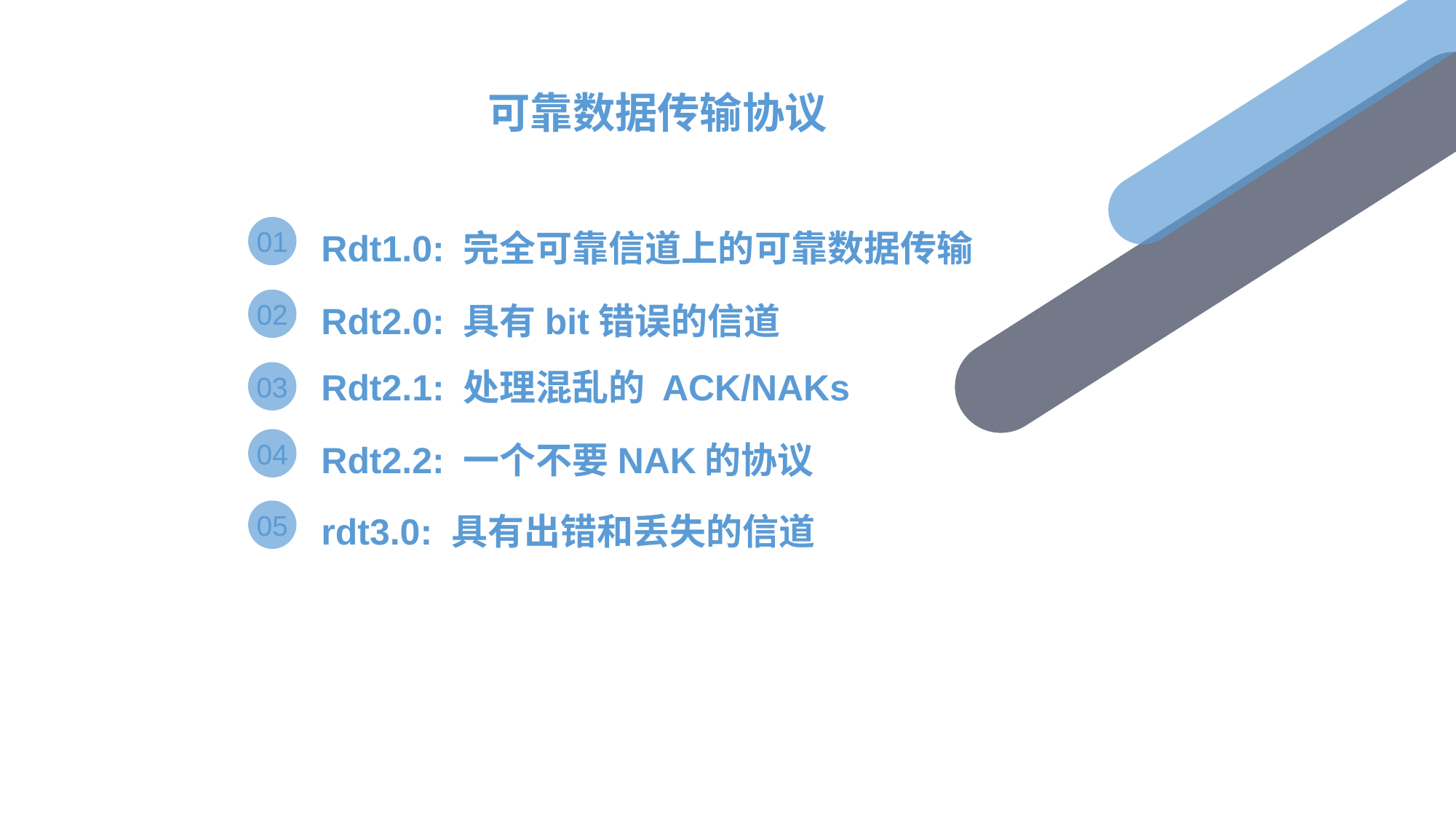

可靠数据传输协议
01
Rdt1.0: 完全可靠信道上的可靠数据传输
02
Rdt2.0: 具有bit错误的信道
03
Rdt2.1: 处理混乱的 ACK/NAKs
04
Rdt2.2: 一个不要NAK的协议
05
rdt3.0: 具有出错和丢失的信道